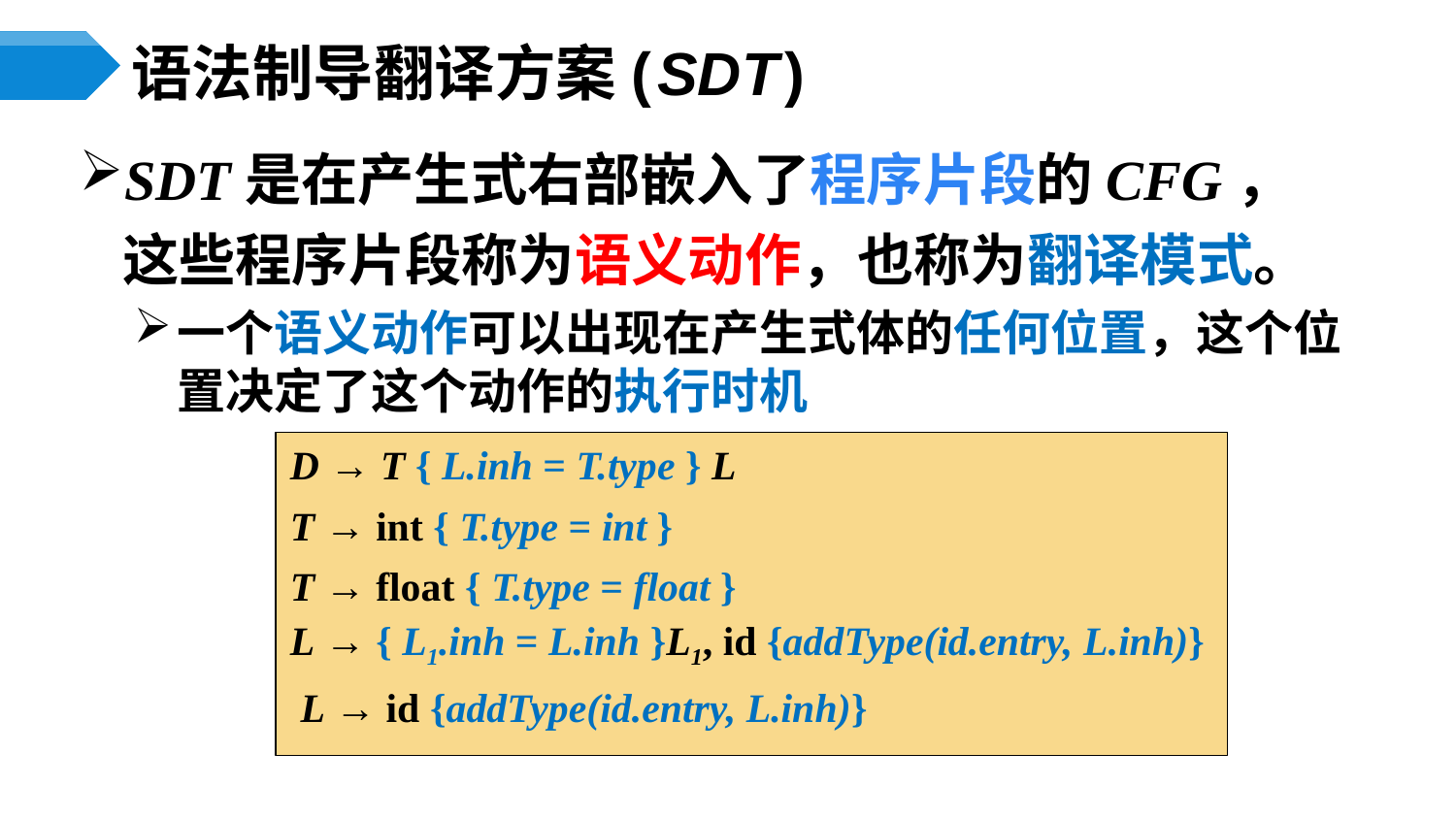

# 语法制导翻译方案(SDT)
SDT是在产生式右部嵌入了程序片段的CFG，这些程序片段称为语义动作，也称为翻译模式。
一个语义动作可以出现在产生式体的任何位置，这个位置决定了这个动作的执行时机

D → T { L.inh = T.type } L
T → int { T.type = int }
T → float { T.type = float }
L → { L1.inh = L.inh }L1, id {addType(id.entry, L.inh)}
 L → id {addType(id.entry, L.inh)}